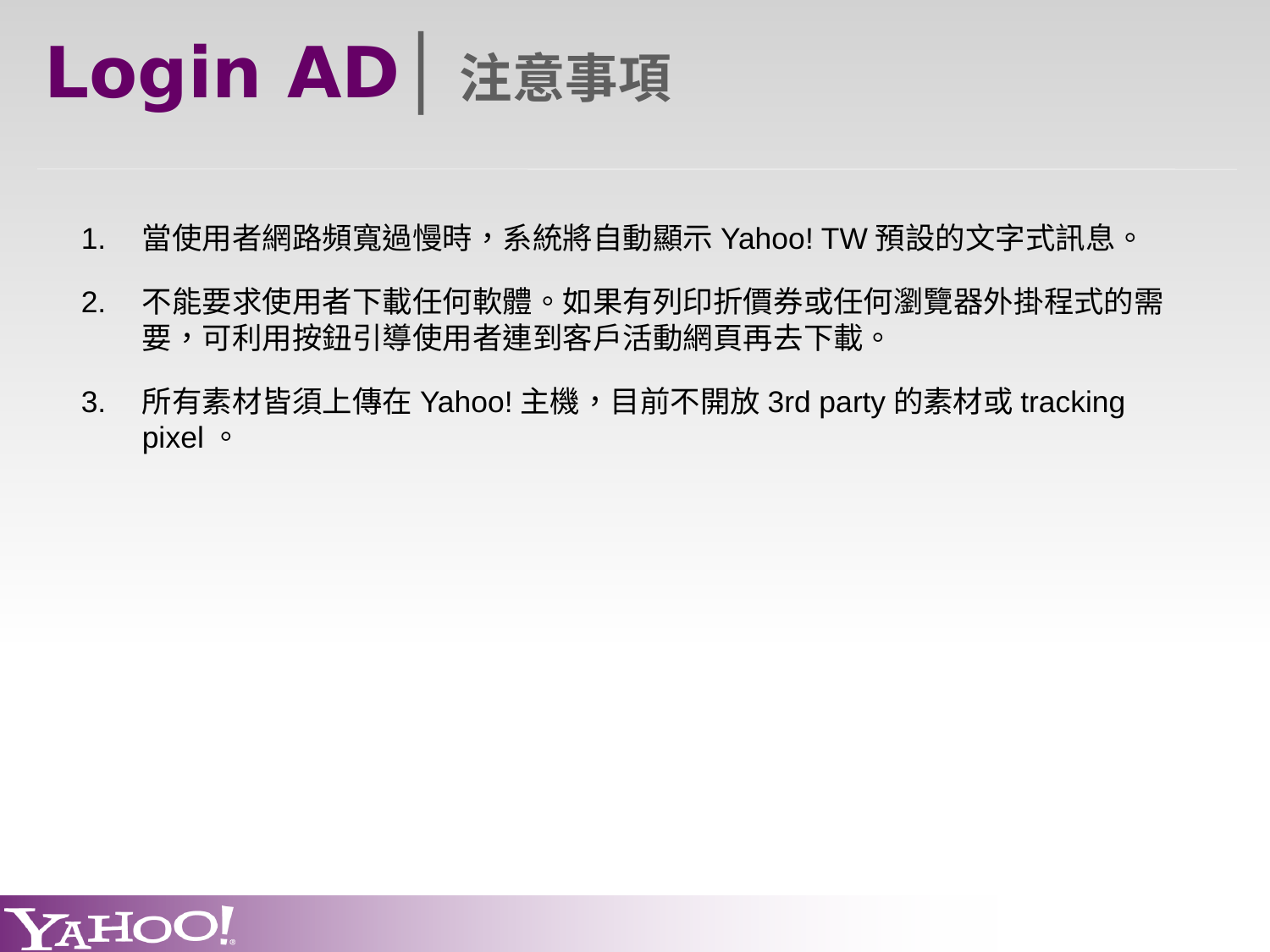

Login AD│注意事項

當使用者網路頻寬過慢時，系統將自動顯示Yahoo! TW預設的文字式訊息。
不能要求使用者下載任何軟體。如果有列印折價券或任何瀏覽器外掛程式的需要，可利用按鈕引導使用者連到客戶活動網頁再去下載。
所有素材皆須上傳在Yahoo!主機，目前不開放3rd party的素材或tracking pixel。